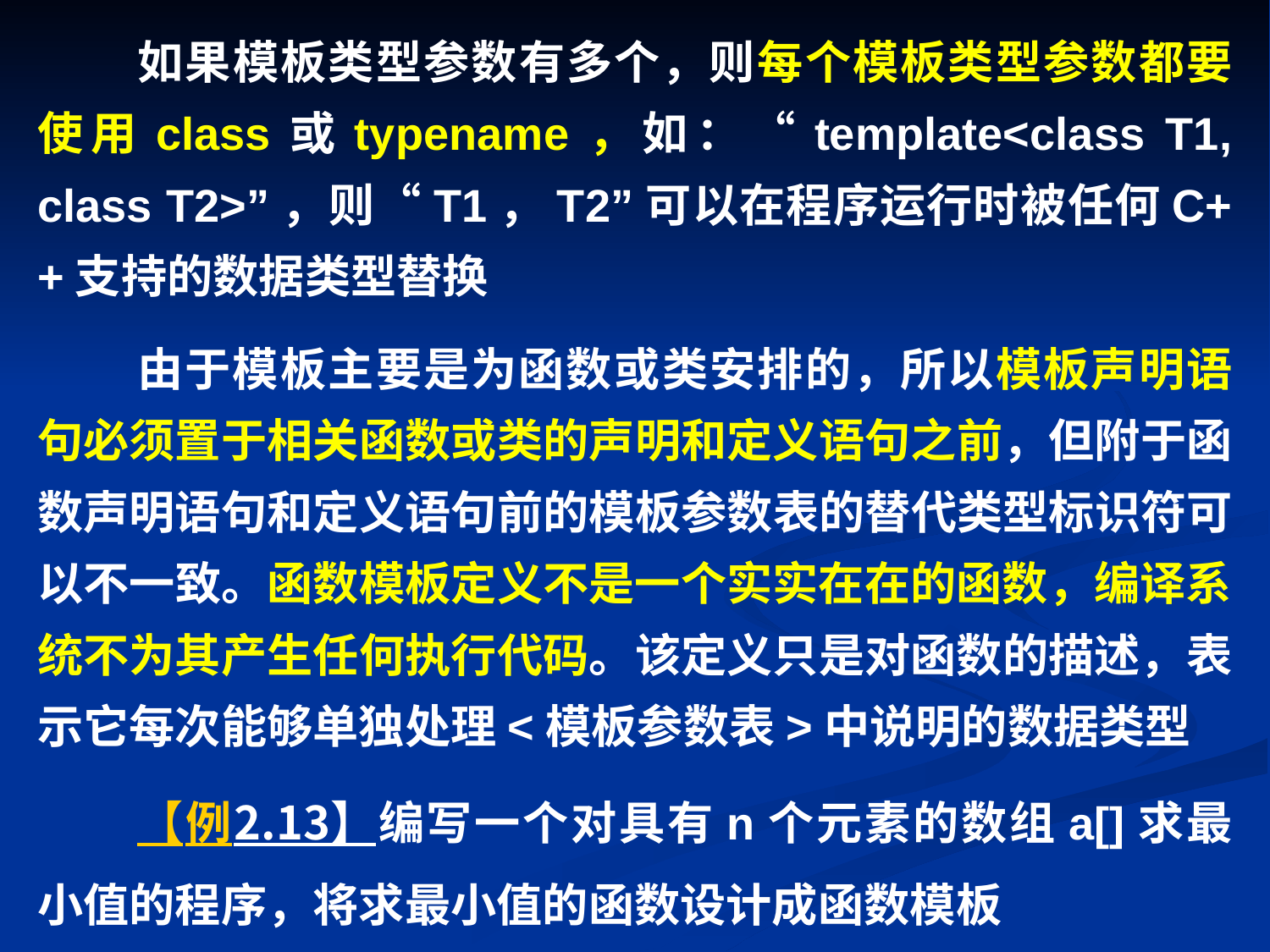

如果模板类型参数有多个，则每个模板类型参数都要使用class或typename，如：“template<class T1, class T2>”，则“T1，T2”可以在程序运行时被任何C++支持的数据类型替换
由于模板主要是为函数或类安排的，所以模板声明语句必须置于相关函数或类的声明和定义语句之前，但附于函数声明语句和定义语句前的模板参数表的替代类型标识符可以不一致。函数模板定义不是一个实实在在的函数，编译系统不为其产生任何执行代码。该定义只是对函数的描述，表示它每次能够单独处理<模板参数表>中说明的数据类型
【例2.13】编写一个对具有n个元素的数组a[]求最小值的程序，将求最小值的函数设计成函数模板